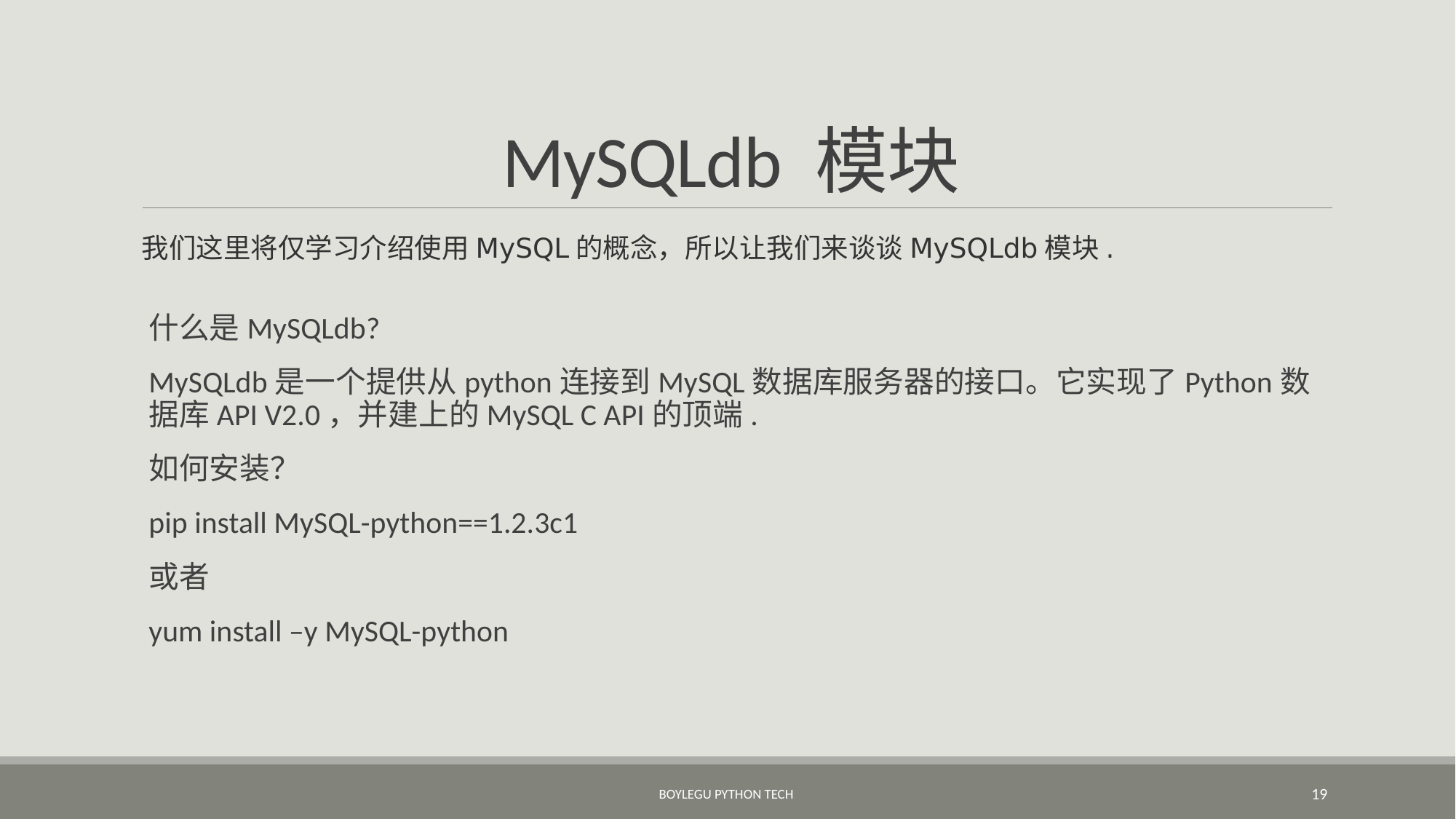

# MySQLdb 模块
我们这里将仅学习介绍使用MySQL的概念，所以让我们来谈谈MySQLdb模块.
什么是MySQLdb?
MySQLdb是一个提供从python连接到MySQL数据库服务器的接口。它实现了Python数据库API V2.0，并建上的MySQL C API的顶端.
如何安装？
pip install MySQL-python==1.2.3c1
或者
yum install –y MySQL-python

BoyleGu Python Tech
19